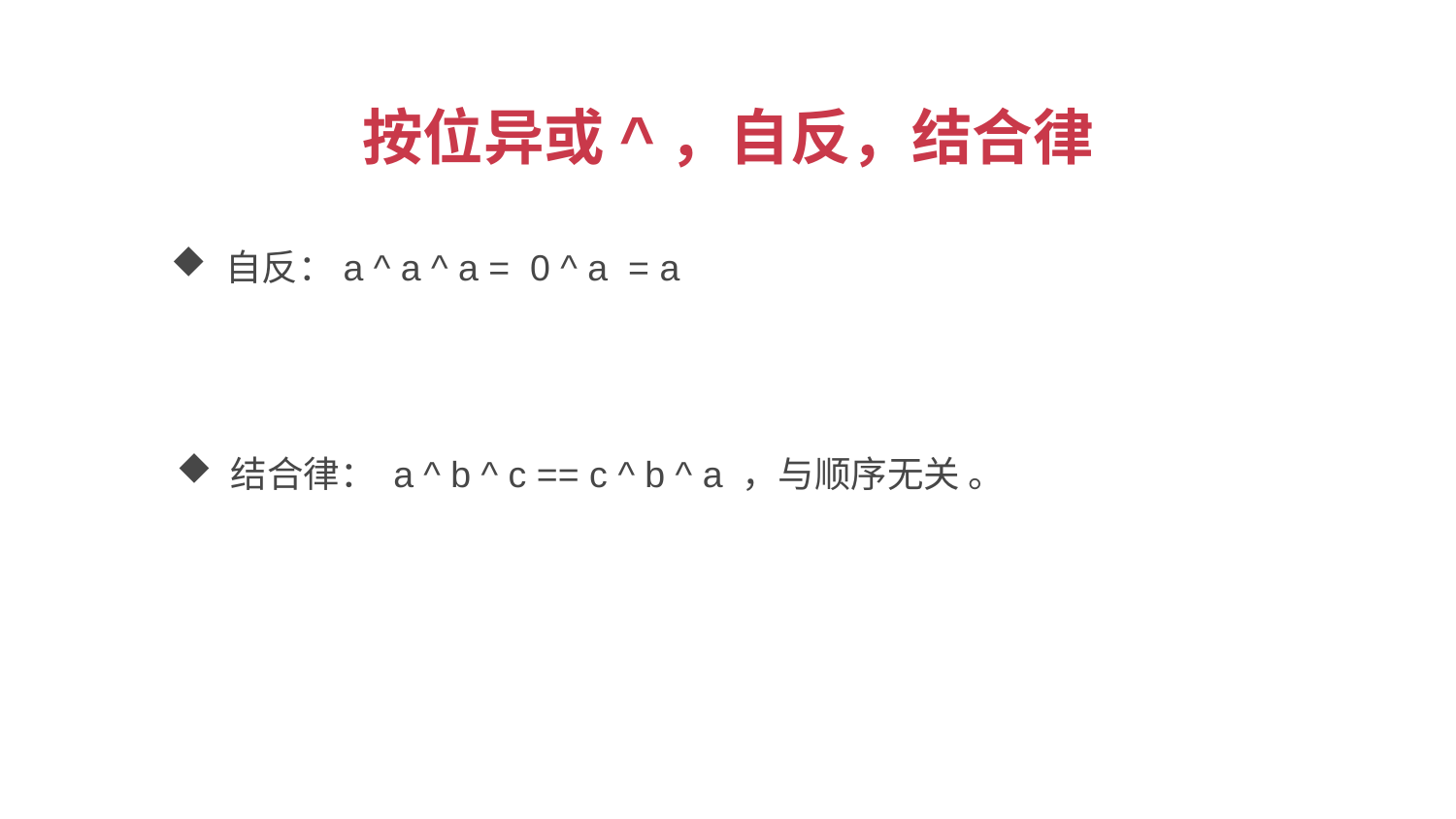

按位异或^，自反，结合律
自反：a ^ a ^ a =  0 ^ a  = a
结合律： a ^ b ^ c == c ^ b ^ a ，与顺序无关 。